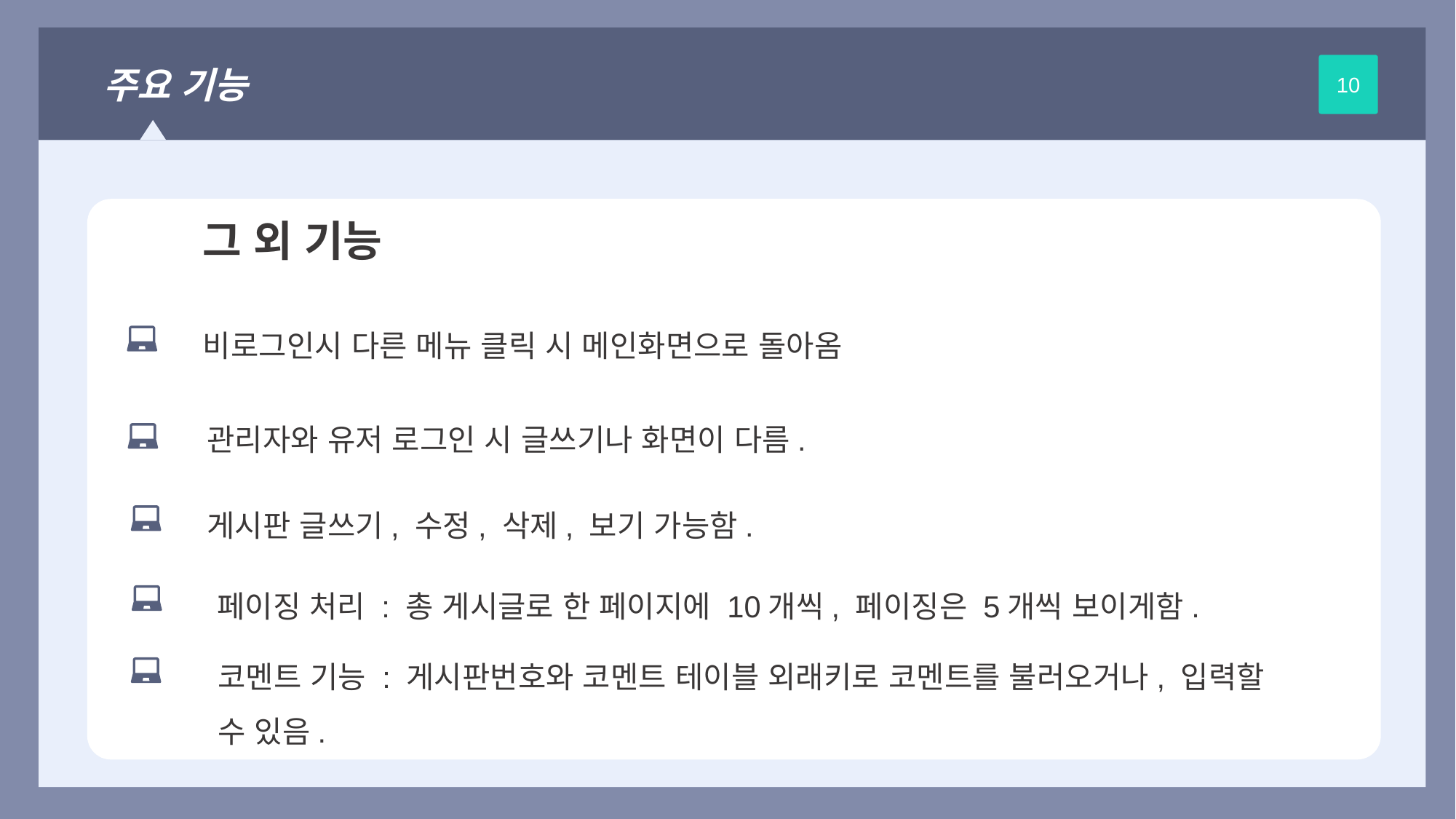

주요 기능
10

그 외 기능
비로그인시 다른 메뉴 클릭 시 메인화면으로 돌아옴

관리자와 유저 로그인 시 글쓰기나 화면이 다름.

게시판 글쓰기, 수정, 삭제, 보기 가능함.

페이징 처리 : 총 게시글로 한 페이지에 10개씩, 페이징은 5개씩 보이게함.

코멘트 기능 : 게시판번호와 코멘트 테이블 외래키로 코멘트를 불러오거나, 입력할 수 있음.